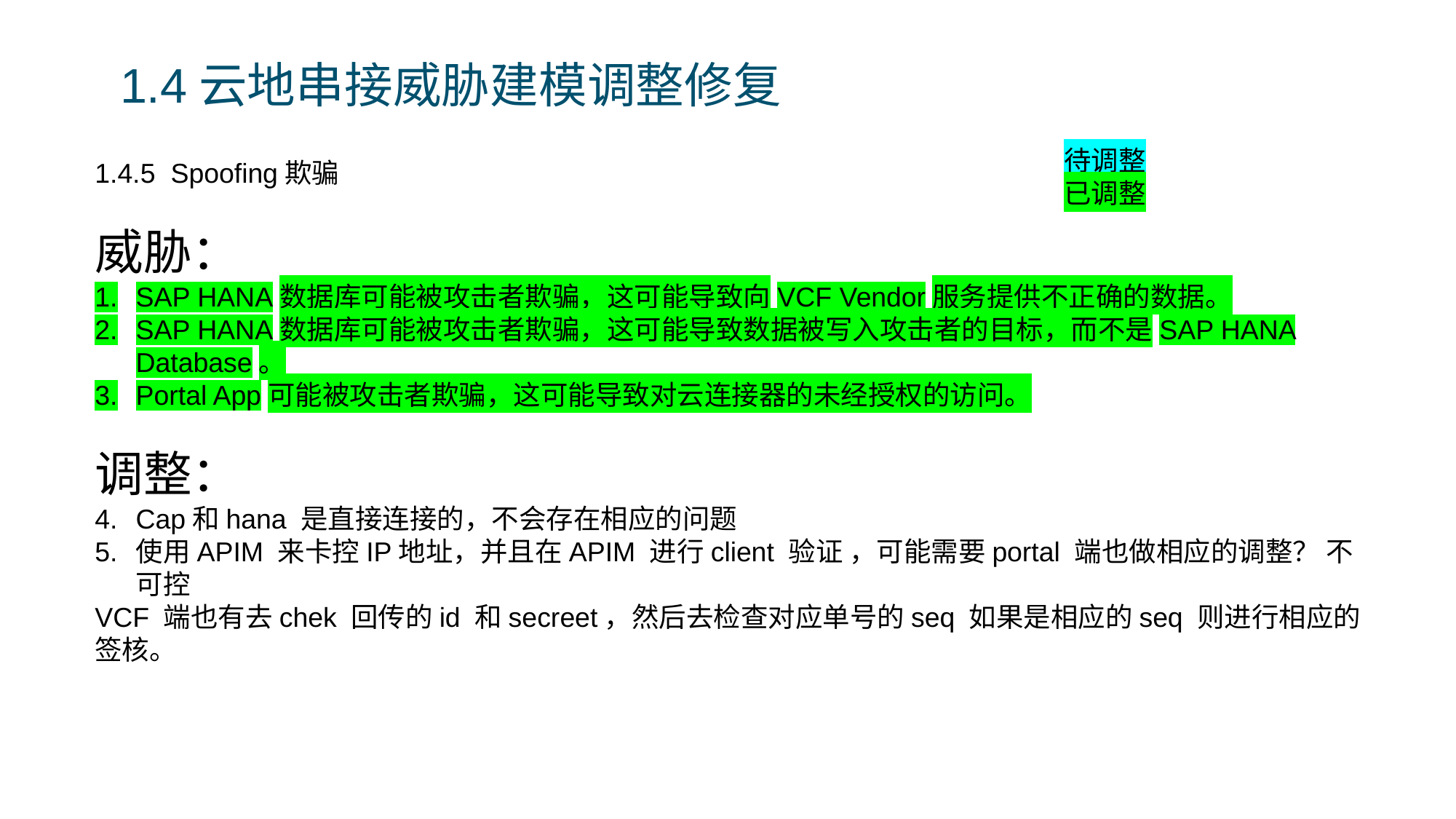

# 1.4云地串接威胁建模调整修复
待调整
已调整
1.4.5  Spoofing欺骗

威胁：
SAP HANA数据库可能被攻击者欺骗，这可能导致向VCF Vendor服务提供不正确的数据。
SAP HANA数据库可能被攻击者欺骗，这可能导致数据被写入攻击者的目标，而不是SAP HANA Database。
Portal App可能被攻击者欺骗，这可能导致对云连接器的未经授权的访问。

调整：
Cap和hana 是直接连接的，不会存在相应的问题
使用APIM 来卡控IP地址，并且在APIM 进行client 验证 ，可能需要portal 端也做相应的调整？ 不可控
VCF 端也有去chek 回传的id 和secreet，然后去检查对应单号的seq 如果是相应的seq 则进行相应的签核。

13